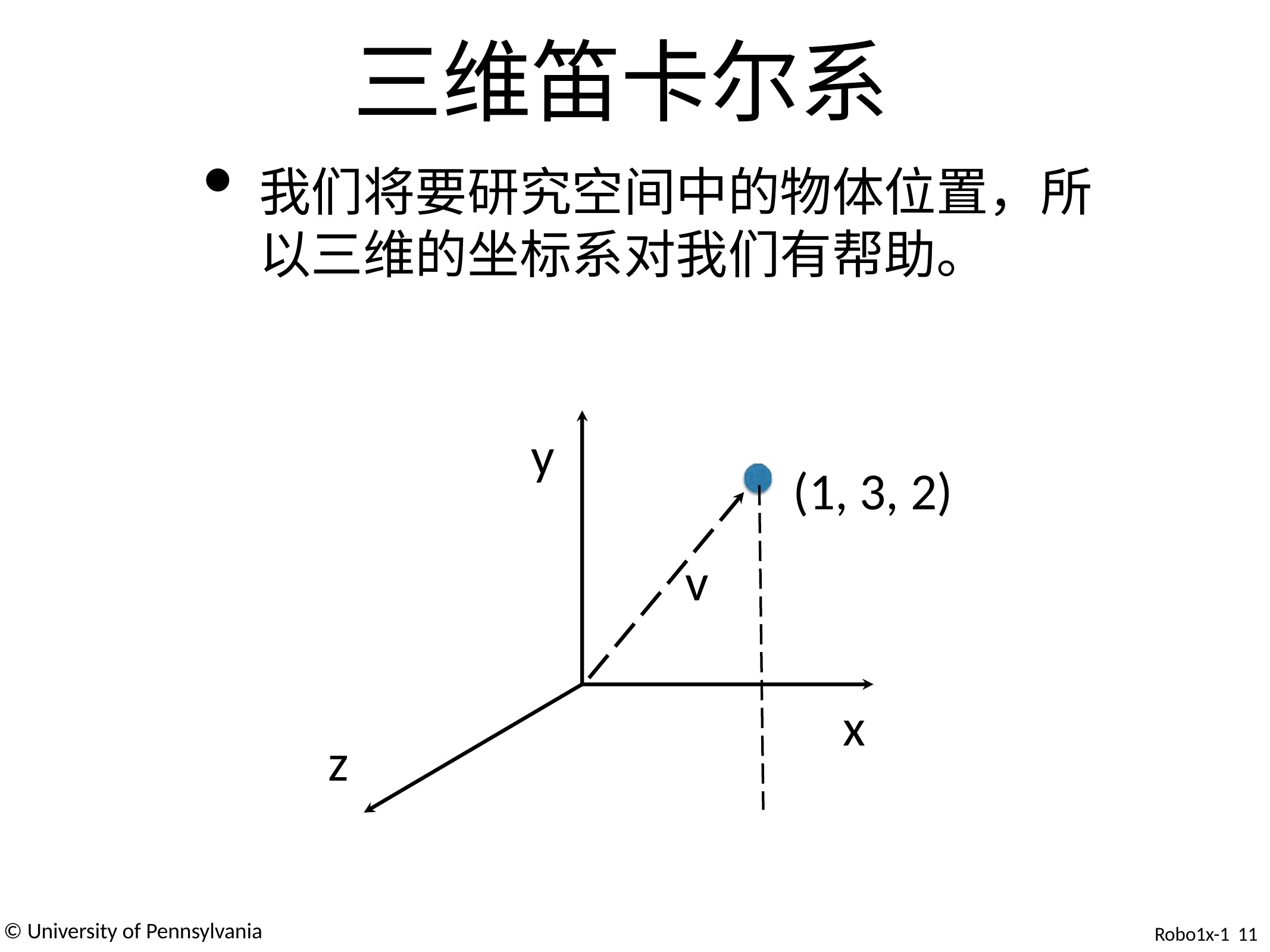

# 三维笛卡尔系
我们将要研究空间中的物体位置，所以三维的坐标系对我们有帮助。

y
(1, 3, 2)

v

x
z

© University of Pennsylvania
Robo1x-1 11